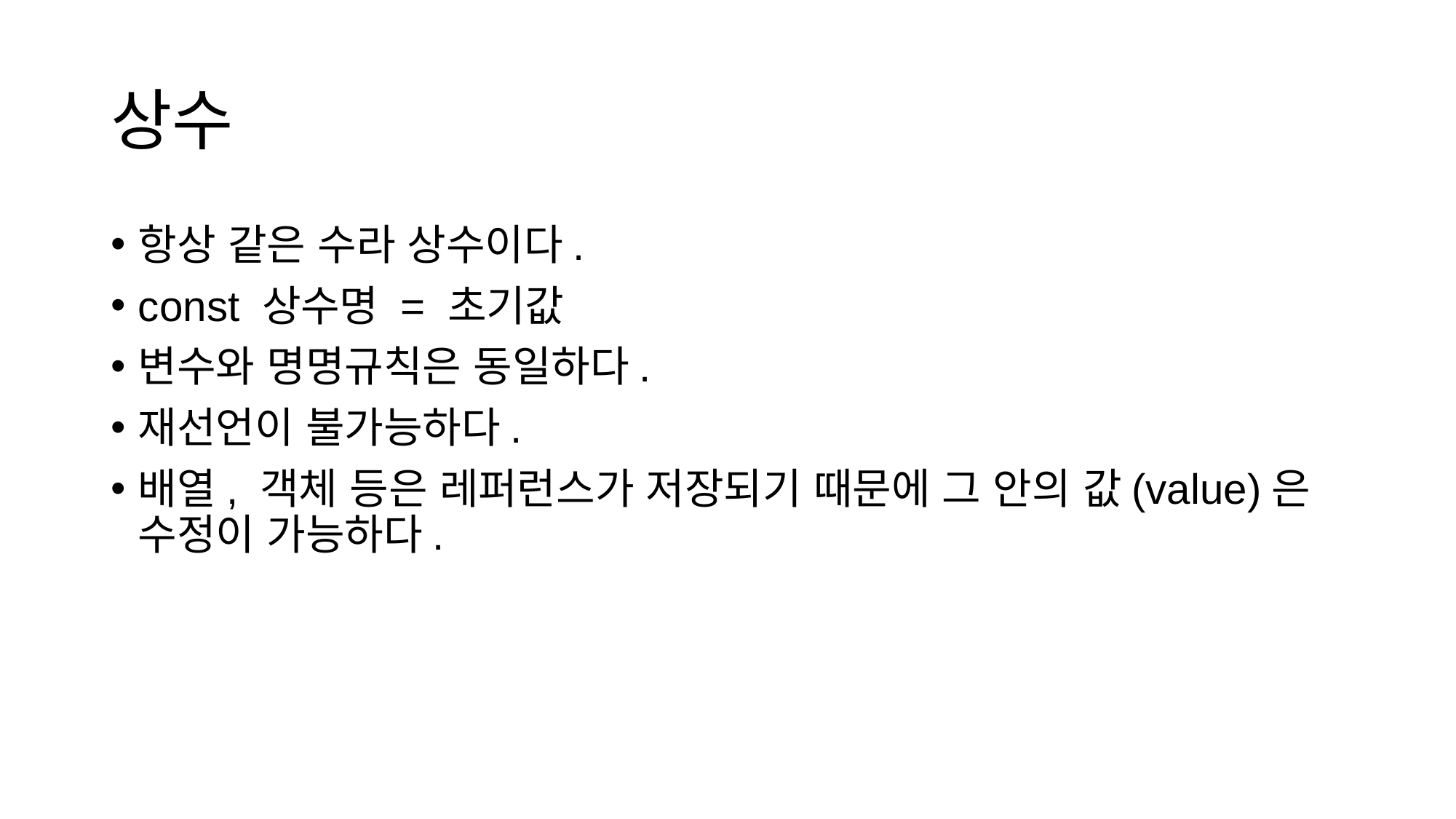

# 상수
항상 같은 수라 상수이다.
const 상수명 = 초기값
변수와 명명규칙은 동일하다.
재선언이 불가능하다.
배열, 객체 등은 레퍼런스가 저장되기 때문에 그 안의 값(value)은 수정이 가능하다.